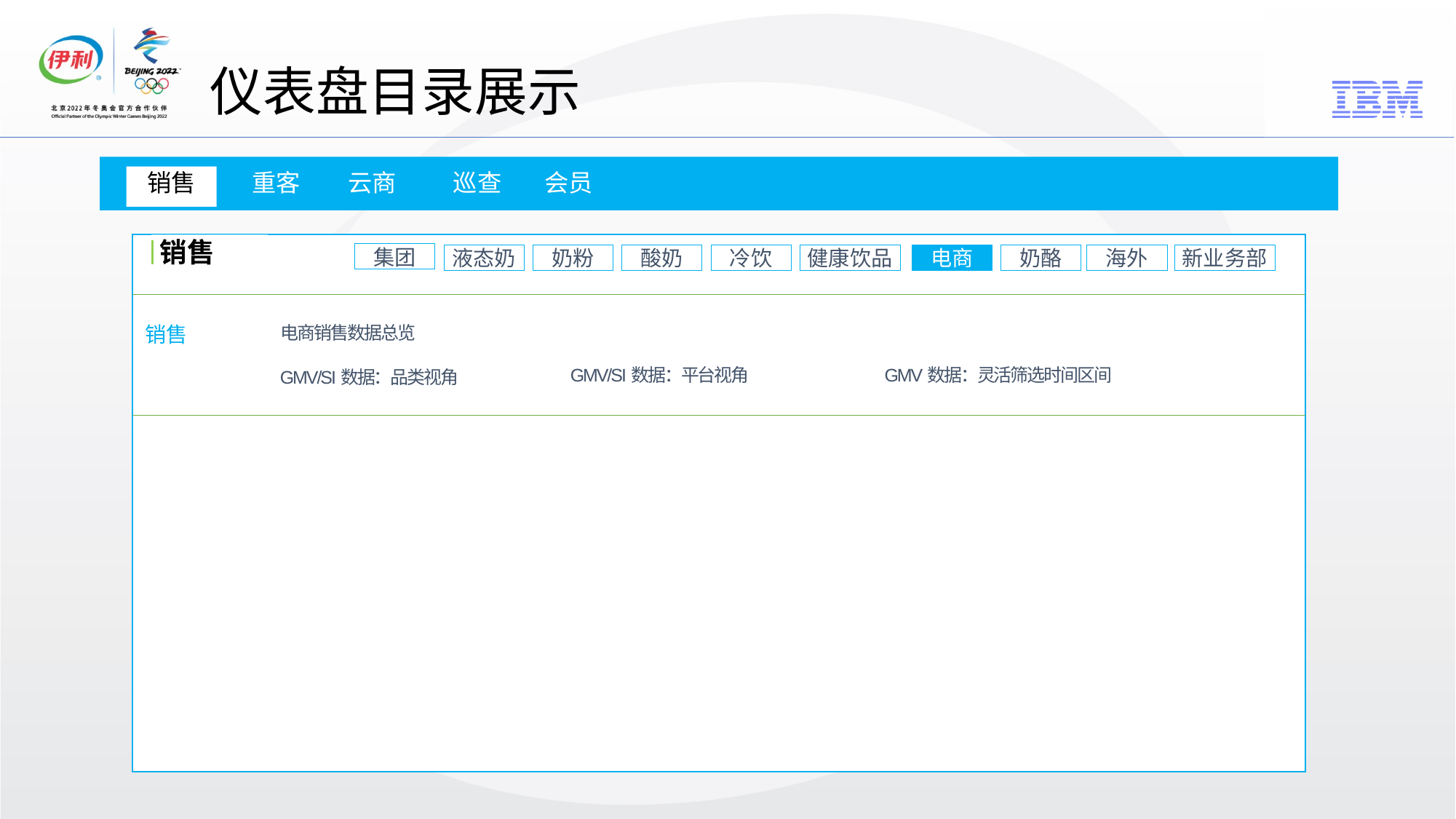

# 仪表盘目录展示

销售
重客
云商
巡查
会员

销售
集团
奶粉
酸奶
冷饮
液态奶
健康饮品
电商
奶酪
海外
新业务部
销售
电商销售数据总览
GMV/SI数据：平台视角
GMV数据：灵活筛选时间区间
GMV/SI数据：品类视角